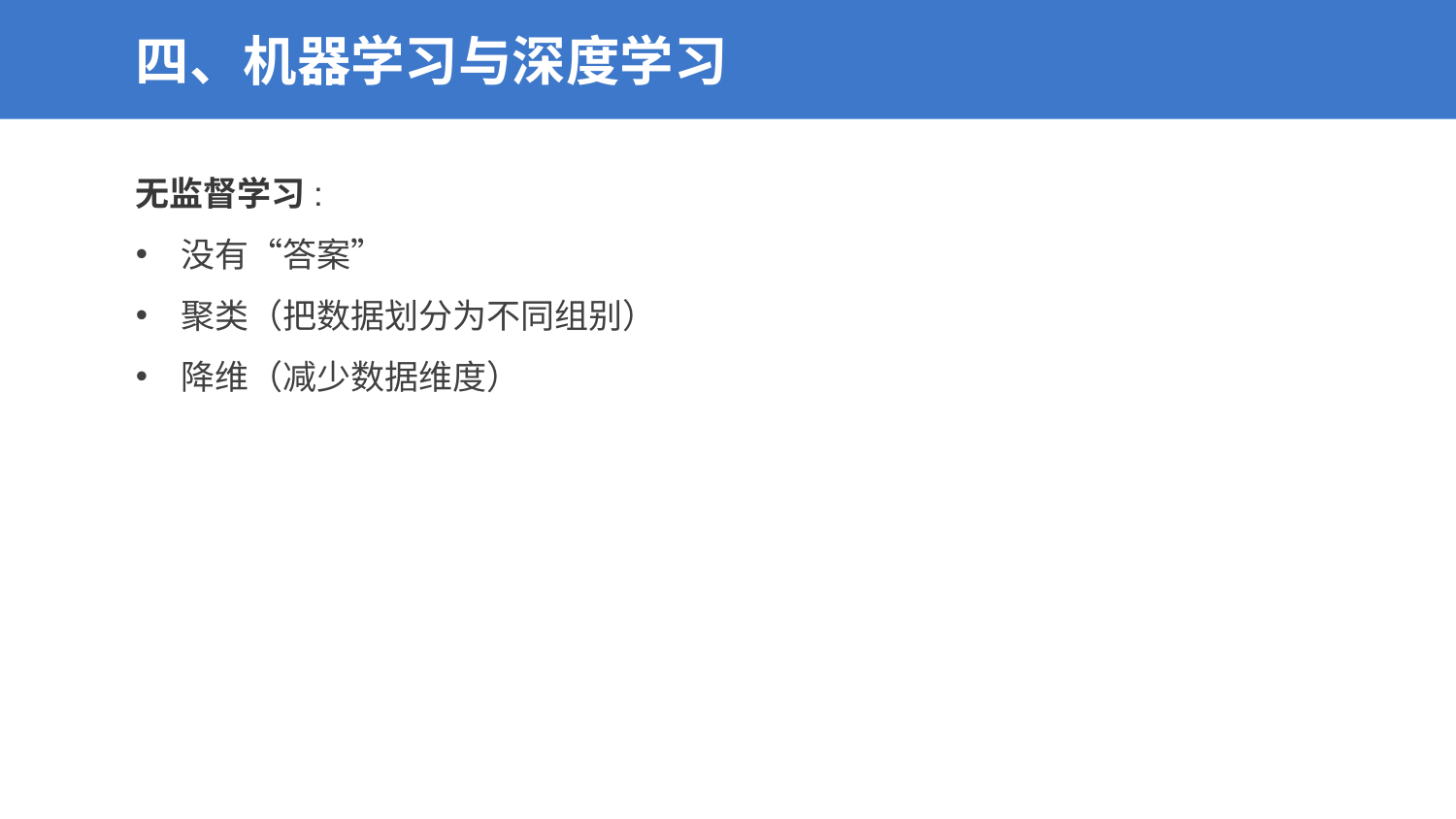

四、机器学习与深度学习
无监督学习:
没有“答案”
聚类（把数据划分为不同组别）
降维（减少数据维度）